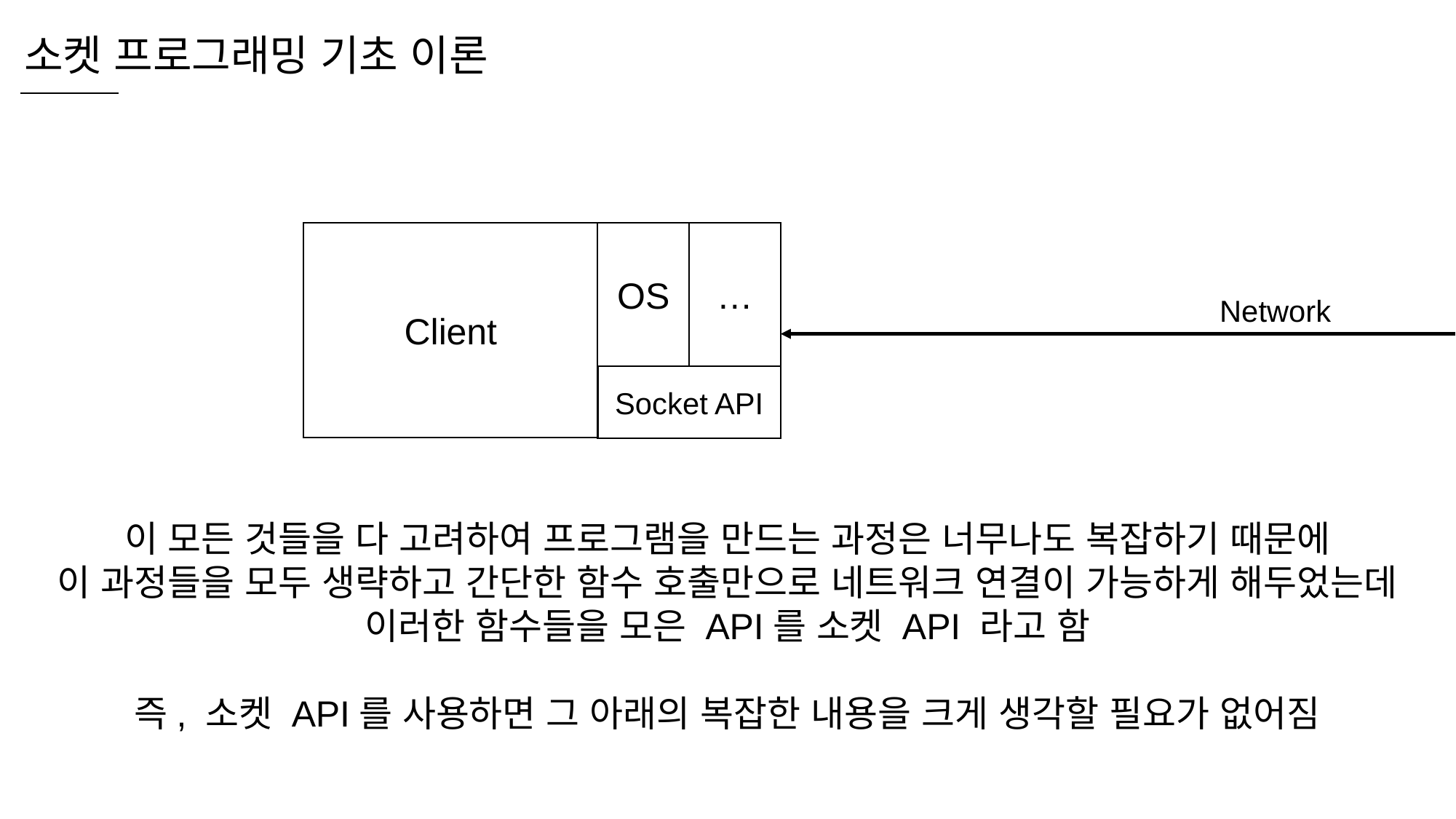

소켓 프로그래밍 기초 이론
Client
OS
…
Network
Socket API
이 모든 것들을 다 고려하여 프로그램을 만드는 과정은 너무나도 복잡하기 때문에
이 과정들을 모두 생략하고 간단한 함수 호출만으로 네트워크 연결이 가능하게 해두었는데
이러한 함수들을 모은 API를 소켓 API 라고 함

즉, 소켓 API를 사용하면 그 아래의 복잡한 내용을 크게 생각할 필요가 없어짐